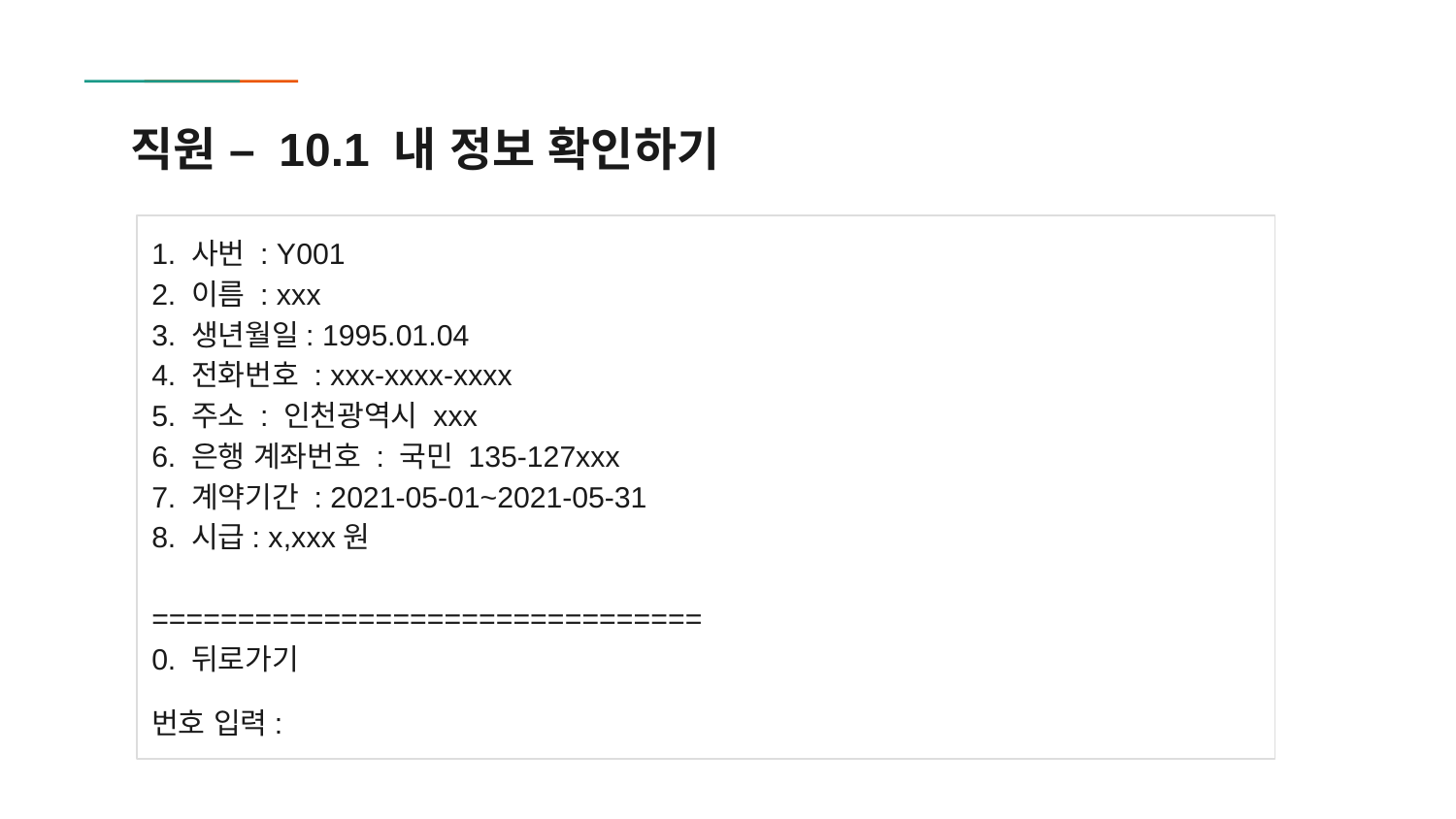

# 직원 – 10.1 내 정보 확인하기
1. 사번 : Y001
2. 이름 : xxx
3. 생년월일: 1995.01.04
4. 전화번호 : xxx-xxxx-xxxx
5. 주소 : 인천광역시 xxx
6. 은행 계좌번호 : 국민 135-127xxx
7. 계약기간 : 2021-05-01~2021-05-31
8. 시급: x,xxx원

================================
0. 뒤로가기
번호 입력: